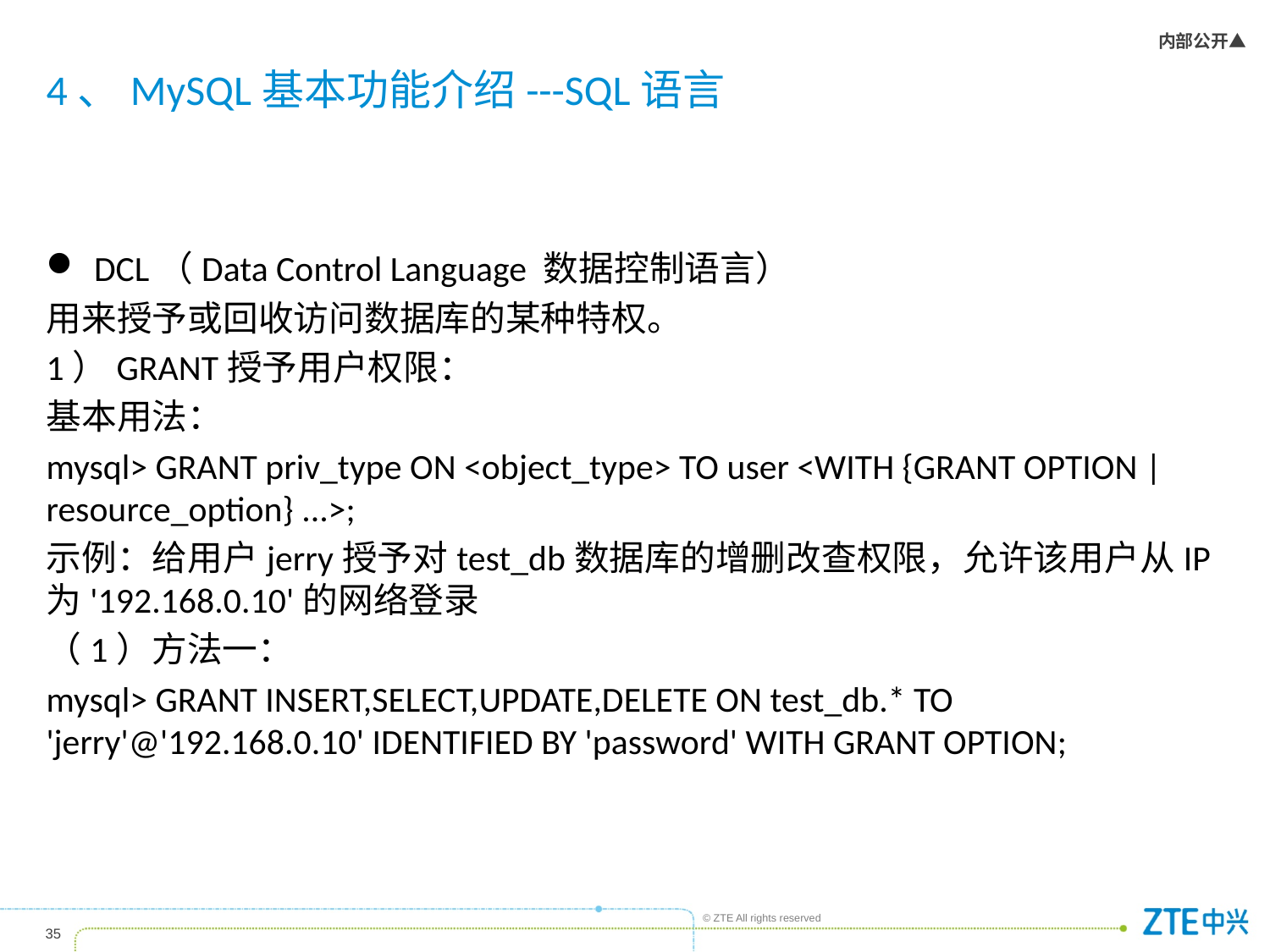

# 4、MySQL基本功能介绍---SQL语言
DCL（Data Control Language 数据控制语言）
用来授予或回收访问数据库的某种特权。
1）GRANT授予用户权限：
基本用法：
mysql> GRANT priv_type ON <object_type> TO user <WITH {GRANT OPTION | resource_option} ...>;
示例：给用户jerry授予对test_db数据库的增删改查权限，允许该用户从IP为'192.168.0.10'的网络登录
（1）方法一：
mysql> GRANT INSERT,SELECT,UPDATE,DELETE ON test_db.* TO 'jerry'@'192.168.0.10' IDENTIFIED BY 'password' WITH GRANT OPTION;